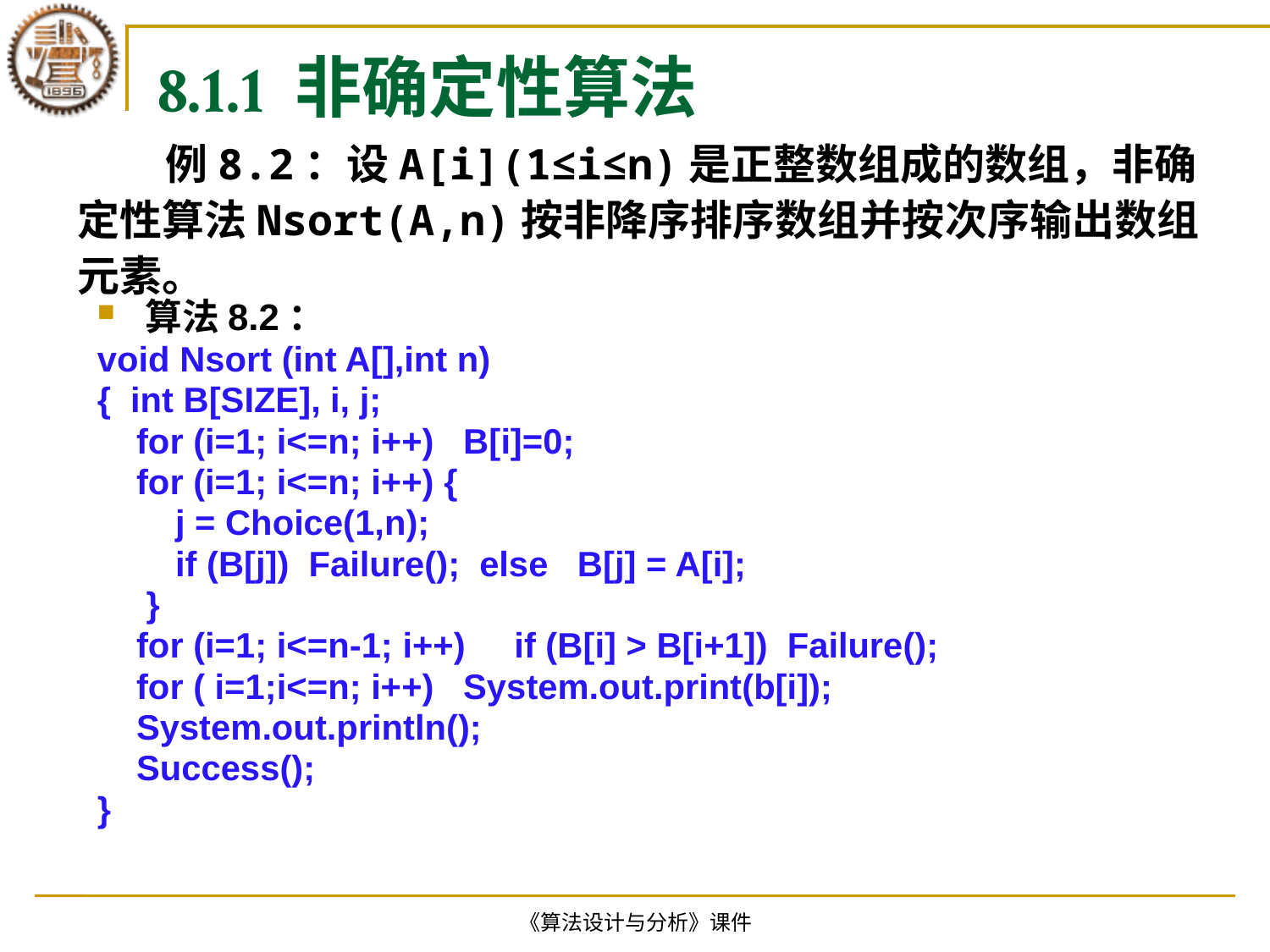

# 8.1.1 非确定性算法
例8.2：设A[i](1≤i≤n)是正整数组成的数组，非确定性算法Nsort(A,n)按非降序排序数组并按次序输出数组元素。
算法8.2：
void Nsort (int A[],int n)
{  int B[SIZE], i, j;
    for (i=1; i<=n; i++)   B[i]=0;
    for (i=1; i<=n; i++) {
        j = Choice(1,n);
        if (B[j])  Failure();  else   B[j] = A[i];
     }
    for (i=1; i<=n-1; i++)     if (B[i] > B[i+1])  Failure();
    for ( i=1;i<=n; i++)   System.out.print(b[i]);
    System.out.println();
    Success();
}

《算法设计与分析》课件
8